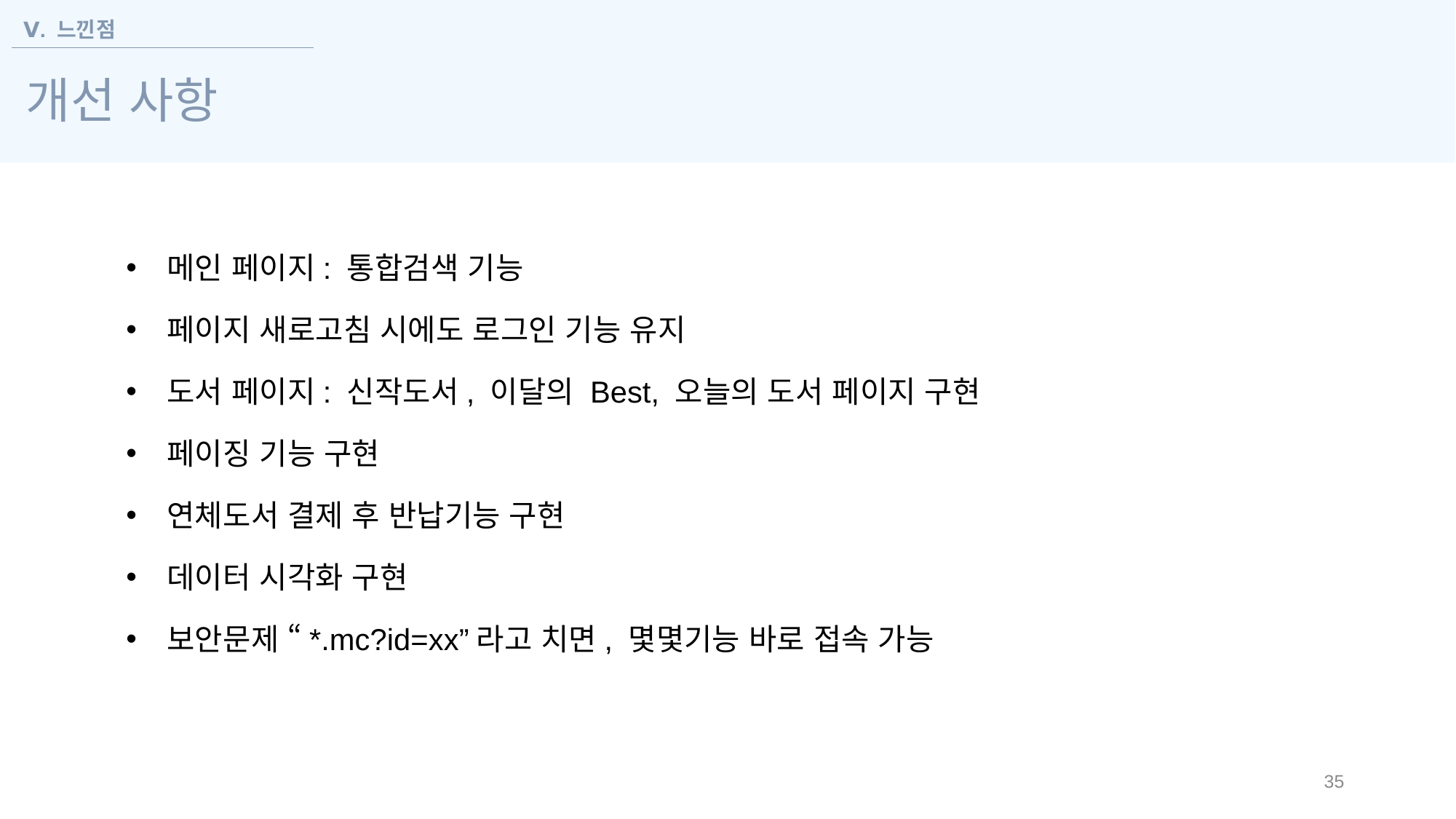

Ⅴ. 느낀점
개선 사항
메인 페이지: 통합검색 기능
페이지 새로고침 시에도 로그인 기능 유지
도서 페이지: 신작도서, 이달의 Best, 오늘의 도서 페이지 구현
페이징 기능 구현
연체도서 결제 후 반납기능 구현
데이터 시각화 구현
보안문제 “*.mc?id=xx”라고 치면, 몇몇기능 바로 접속 가능
35